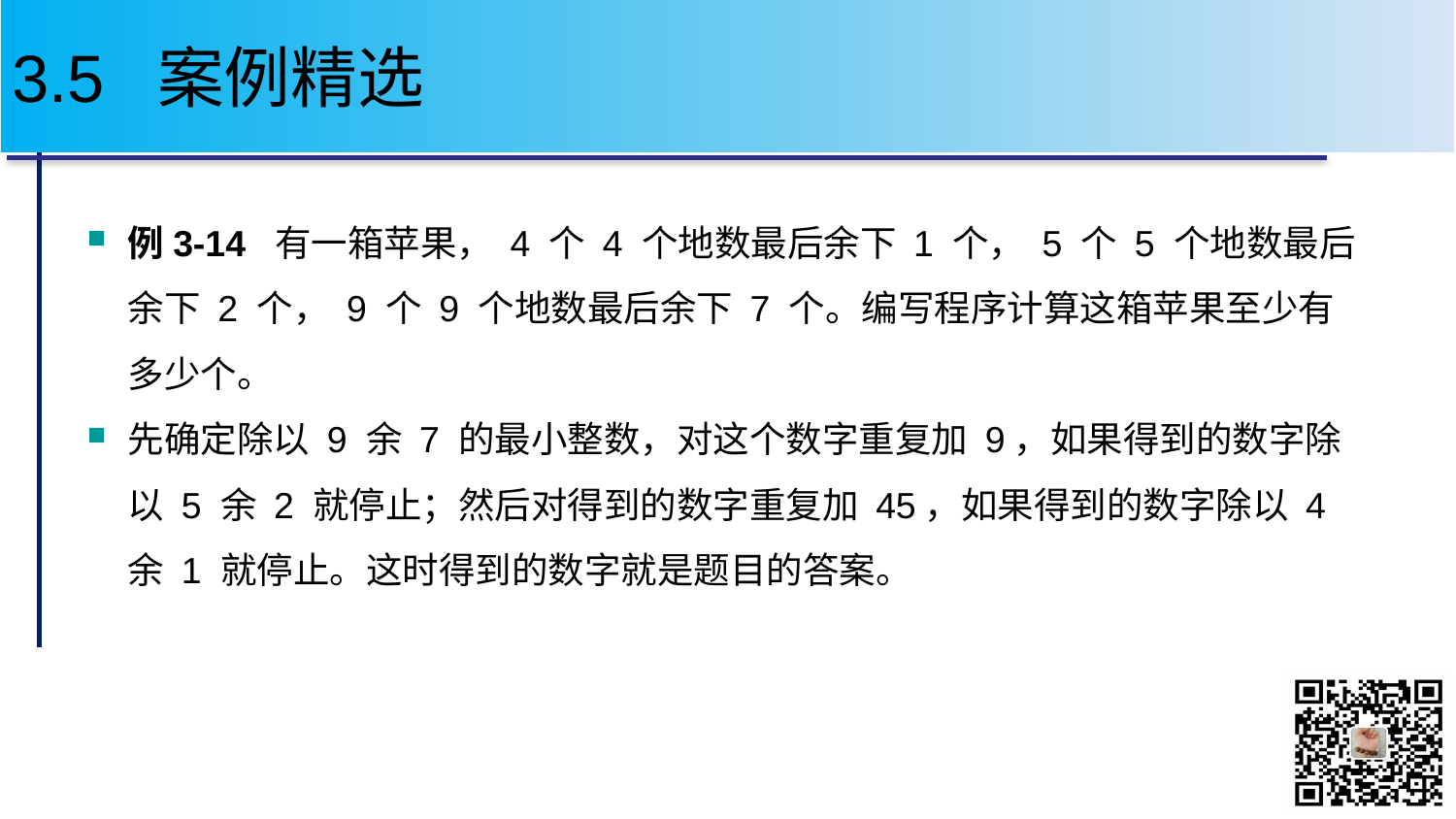

# 3.5  案例精选
例3-14  有一箱苹果， 4 个 4 个地数最后余下 1 个， 5 个 5 个地数最后余下 2 个， 9 个 9 个地数最后余下 7 个。编写程序计算这箱苹果至少有多少个。
先确定除以 9 余 7 的最小整数，对这个数字重复加 9，如果得到的数字除以 5 余 2 就停止；然后对得到的数字重复加 45，如果得到的数字除以 4 余 1 就停止。这时得到的数字就是题目的答案。